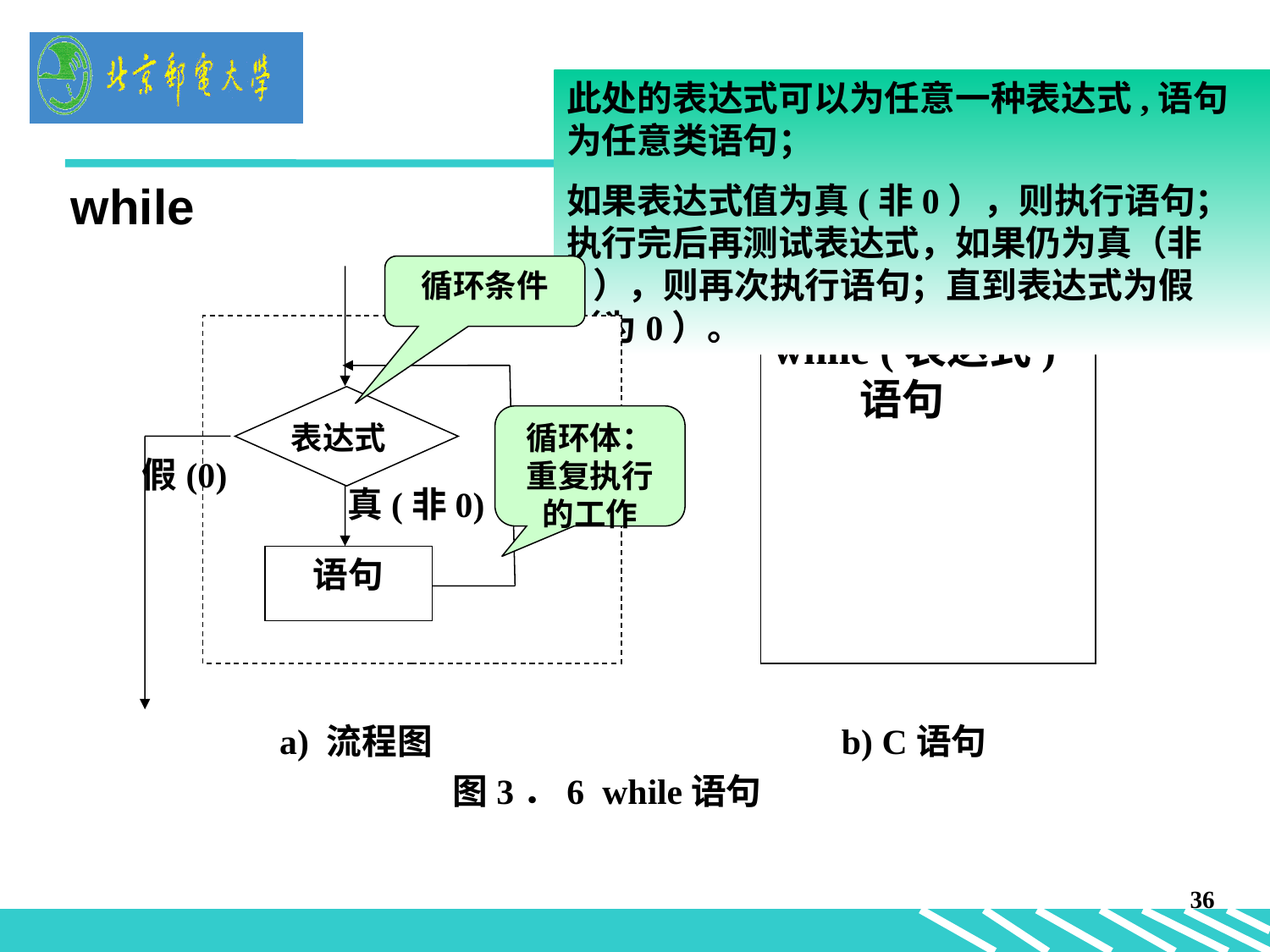

循环结构
此处的表达式可以为任意一种表达式,语句为任意类语句；
如果表达式值为真(非0），则执行语句；执行完后再测试表达式，如果仍为真（非0），则再次执行语句；直到表达式为假（为0）。
while

循环条件

表达式
循环体：重复执行的工作

假(0)
真(非0)

语句

while (表达式)
        语句
a) 流程图
b) C语句
图3．6  while语句
36